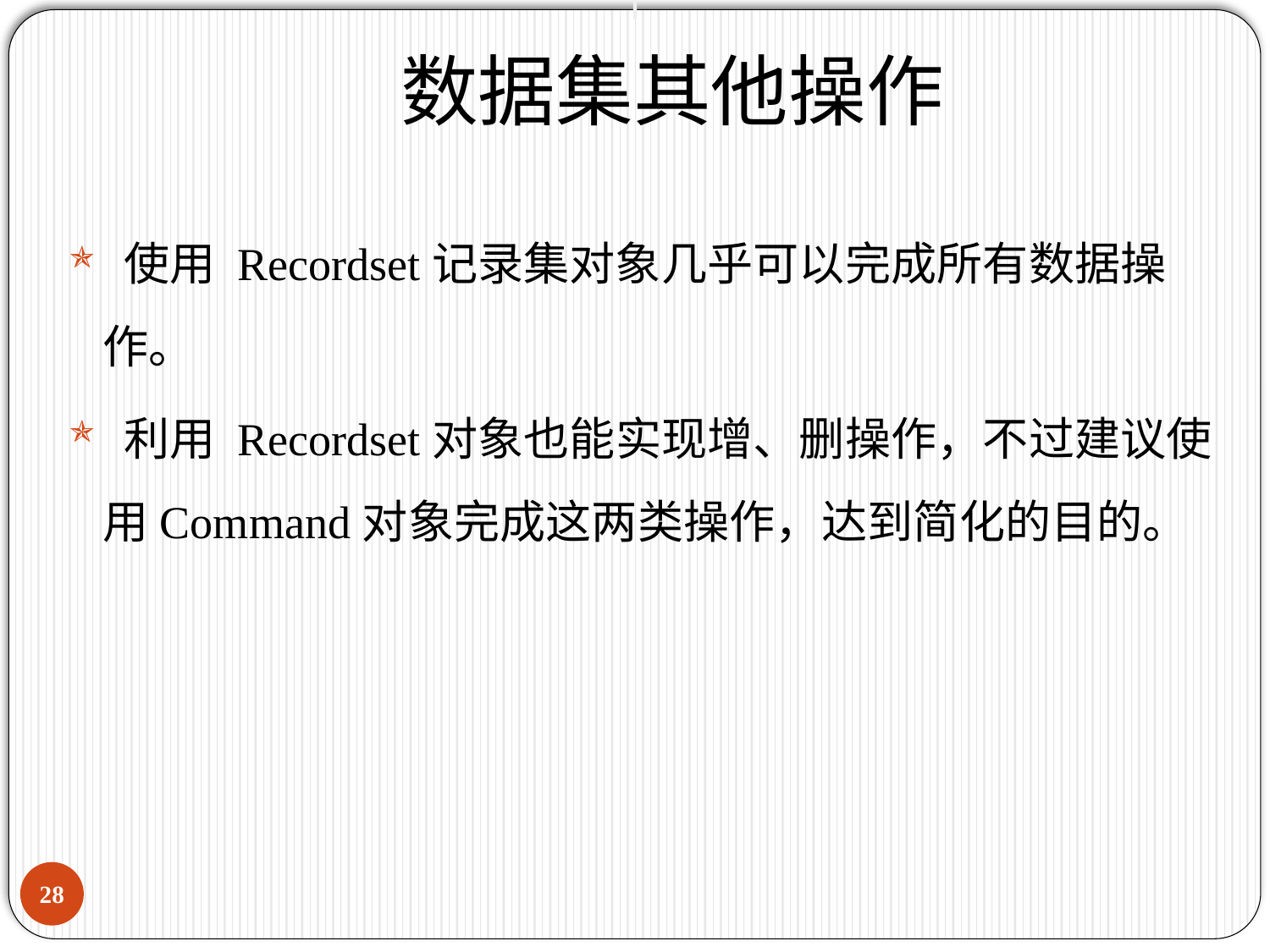

数据集其他操作
 使用 Recordset记录集对象几乎可以完成所有数据操作。
 利用 Recordset对象也能实现增、删操作，不过建议使用Command对象完成这两类操作，达到简化的目的。
28